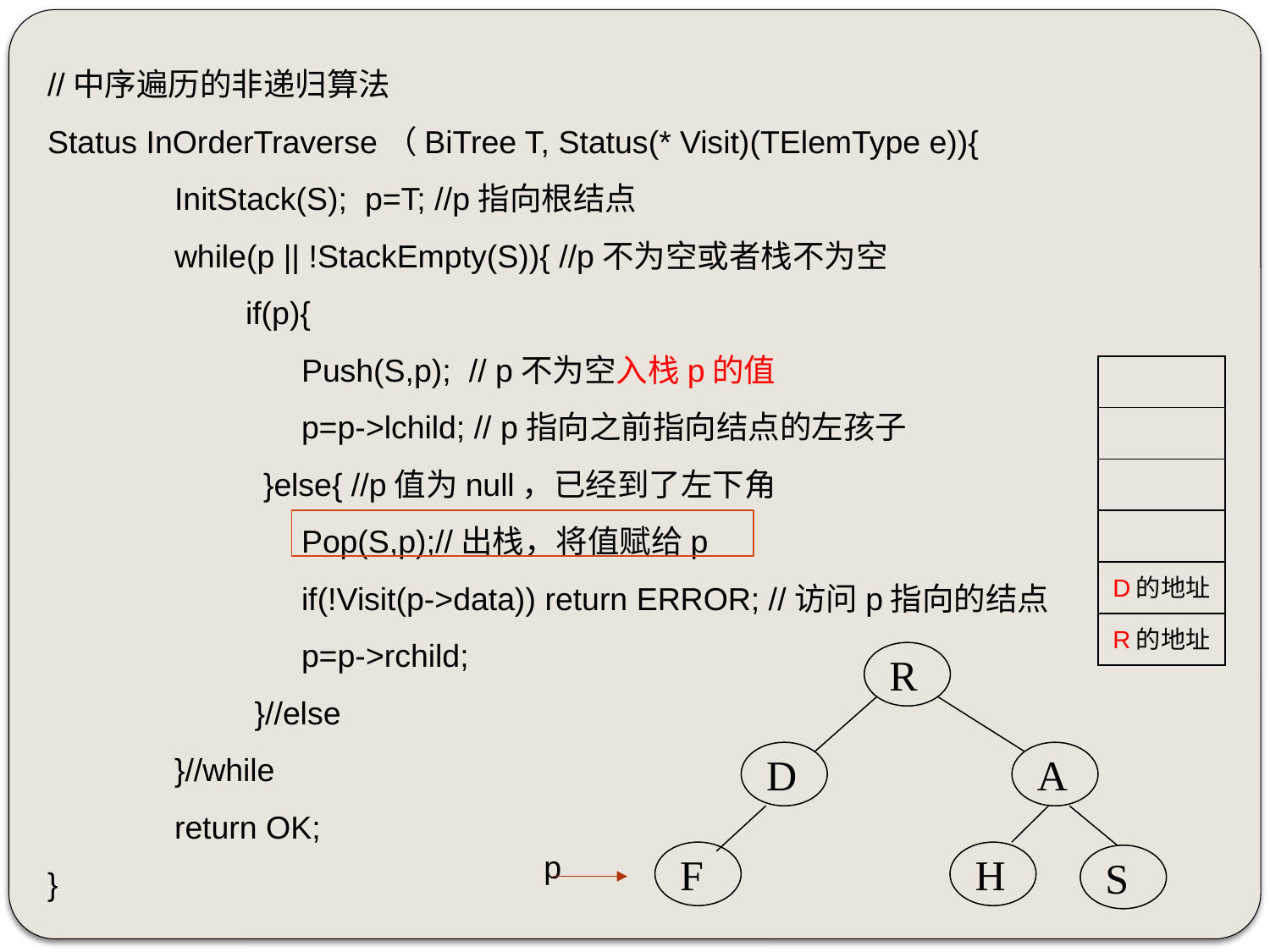

//中序遍历的非递归算法
Status InOrderTraverse（BiTree T, Status(* Visit)(TElemType e)){
	InitStack(S);  p=T; //p指向根结点
	while(p || !StackEmpty(S)){ //p不为空或者栈不为空
	        if(p){
		Push(S,p);  // p不为空入栈p的值
		p=p->lchild; // p指向之前指向结点的左孩子
	          }else{ //p值为null，已经到了左下角
		Pop(S,p);//出栈，将值赋给p
		if(!Visit(p->data)) return ERROR; //访问p指向的结点
		p=p->rchild;
	         }//else
	}//while
	return OK;
}
|  |
| --- |
|  |
|  |
|  |
| D的地址 |
| R的地址 |

R

D

A

F

H

S
p